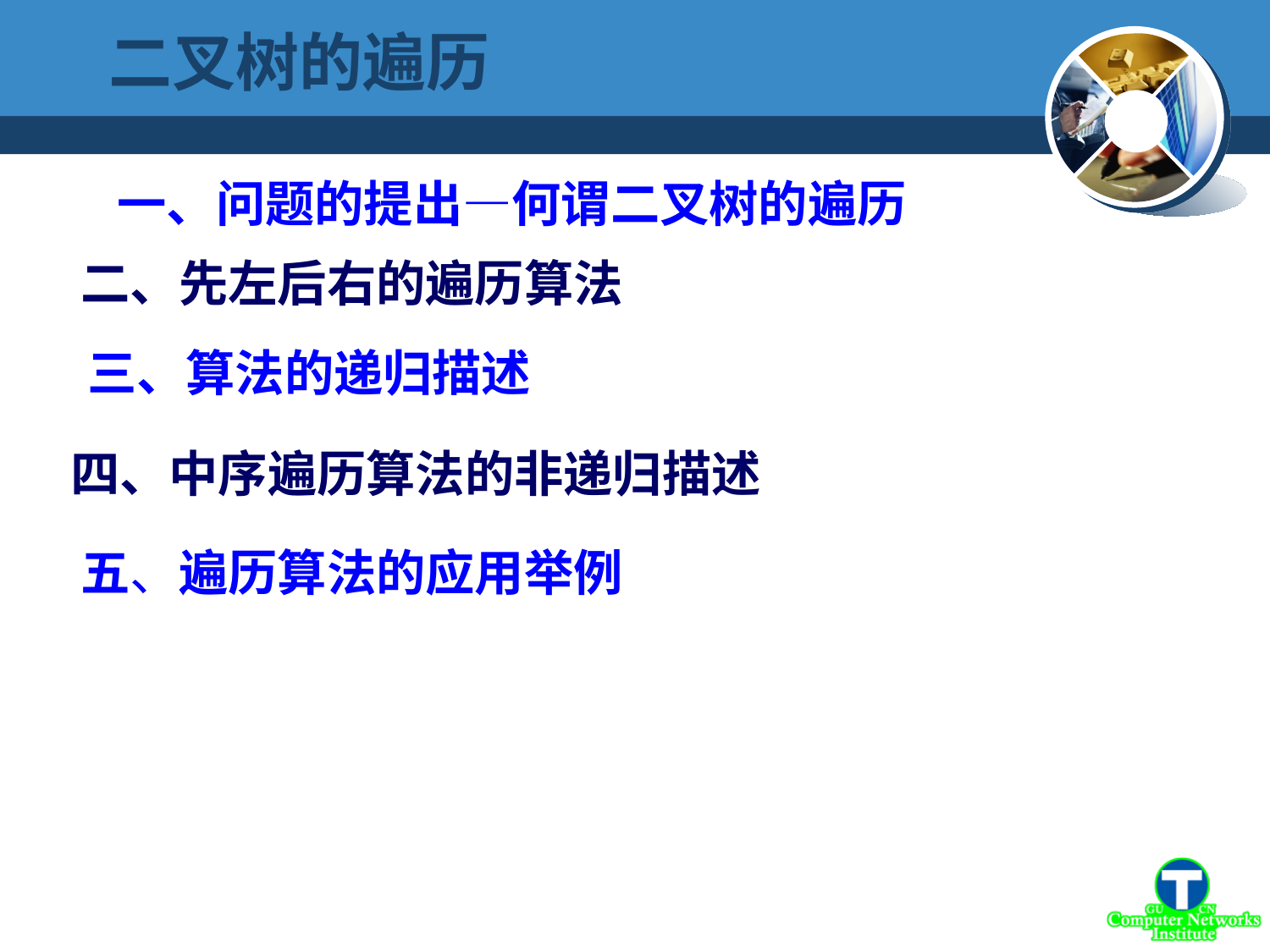

二叉树的遍历
一、问题的提出—何谓二叉树的遍历
二、先左后右的遍历算法
三、算法的递归描述
四、中序遍历算法的非递归描述
五、遍历算法的应用举例
46